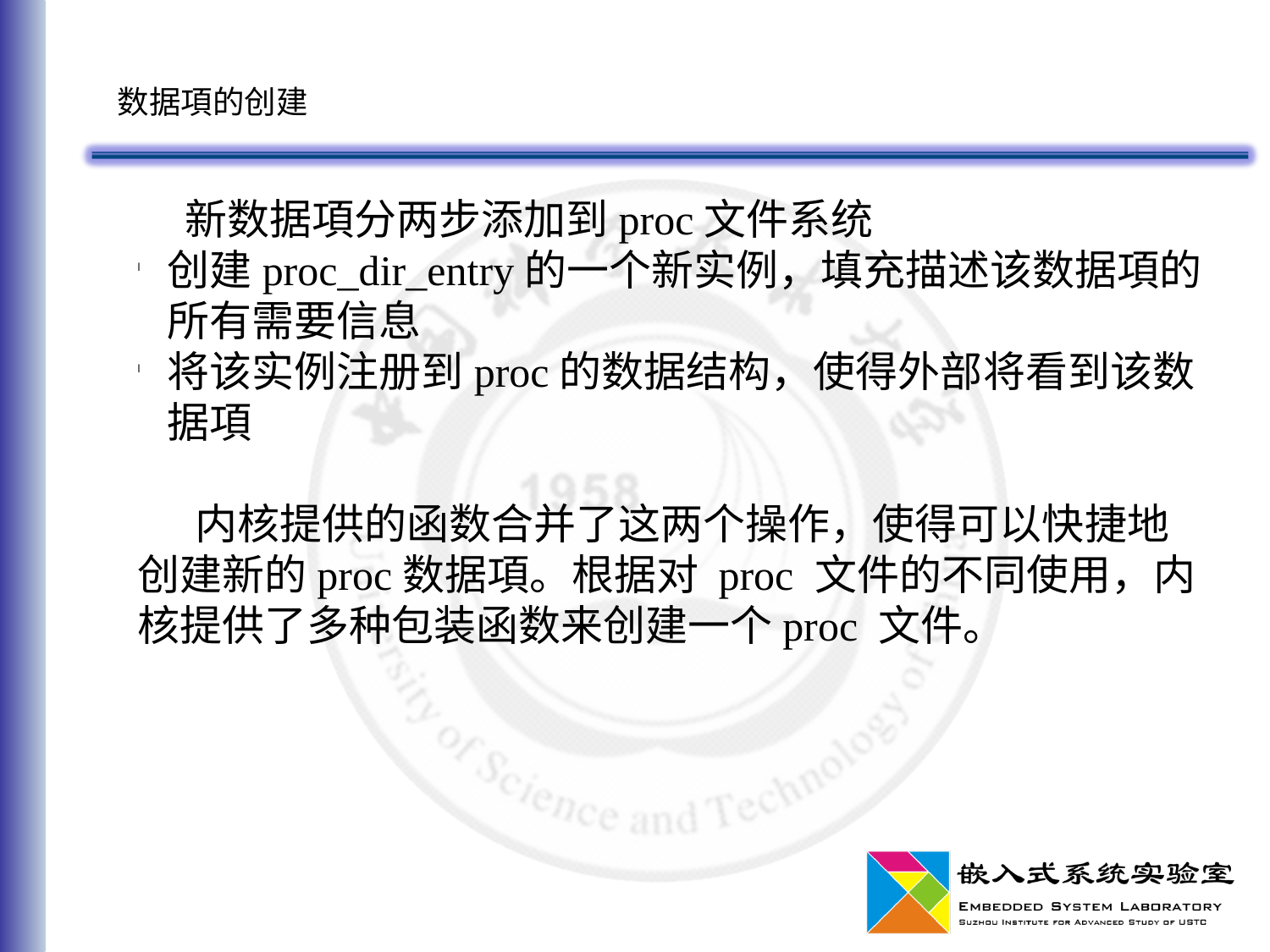

数据項的创建
     新数据項分两步添加到proc文件系统
创建proc_dir_entry的一个新实例，填充描述该数据項的所有需要信息
将该实例注册到proc的数据结构，使得外部将看到该数据項

     内核提供的函数合并了这两个操作，使得可以快捷地创建新的proc数据項。根据对 proc 文件的不同使用，内核提供了多种包装函数来创建一个proc 文件。